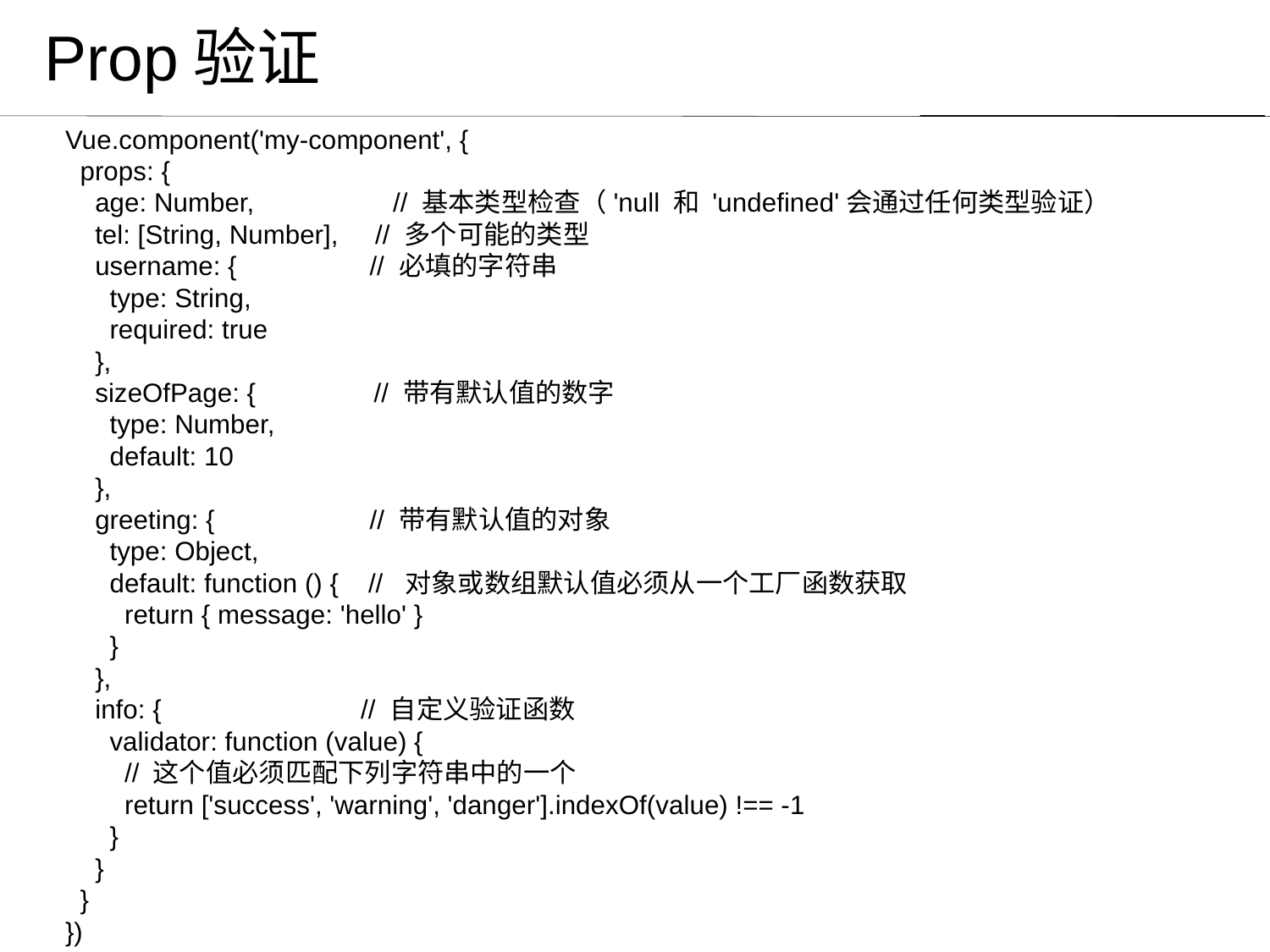

# Prop验证
Vue.component('my-component', {
  props: {
    age: Number,	          // 基本类型检查（'null 和 'undefined'会通过任何类型验证）
    tel: [String, Number],     // 多个可能的类型
    username: {                  // 必填的字符串
      type: String,
      required: true
    },
    sizeOfPage: {                // 带有默认值的数字
      type: Number,
      default: 10
    },
    greeting: {                     // 带有默认值的对象
      type: Object,
      default: function () {    //  对象或数组默认值必须从一个工厂函数获取
        return { message: 'hello' }
      }
    },
    info: {                           // 自定义验证函数
      validator: function (value) {
        // 这个值必须匹配下列字符串中的一个
        return ['success', 'warning', 'danger'].indexOf(value) !== -1
      }
    }
  }
})